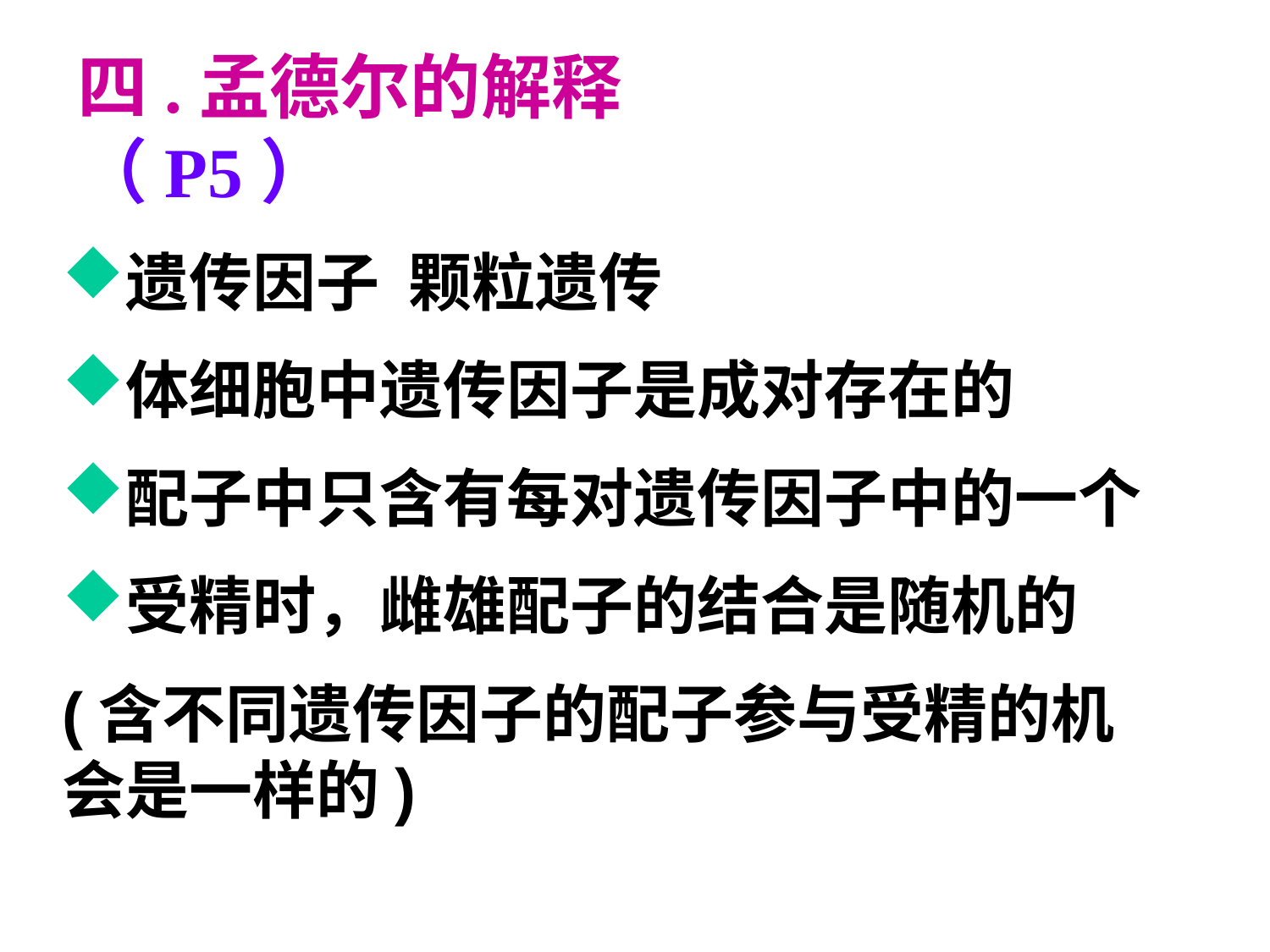

四.孟德尔的解释（P5）
遗传因子  颗粒遗传
体细胞中遗传因子是成对存在的
配子中只含有每对遗传因子中的一个
受精时，雌雄配子的结合是随机的
(含不同遗传因子的配子参与受精的机会是一样的)